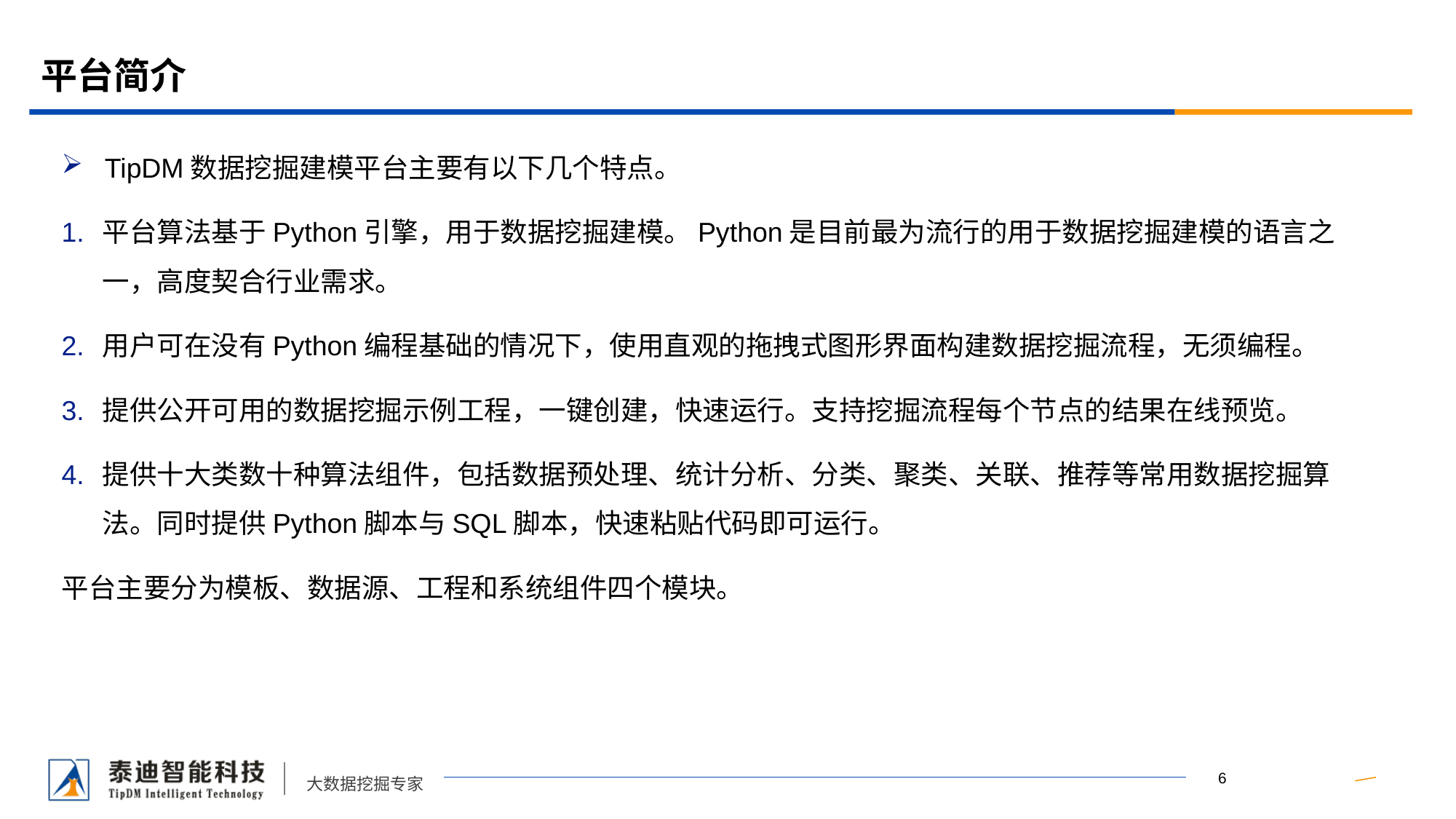

# 平台简介
TipDM数据挖掘建模平台主要有以下几个特点。
平台算法基于Python引擎，用于数据挖掘建模。Python是目前最为流行的用于数据挖掘建模的语言之一，高度契合行业需求。
用户可在没有Python编程基础的情况下，使用直观的拖拽式图形界面构建数据挖掘流程，无须编程。
提供公开可用的数据挖掘示例工程，一键创建，快速运行。支持挖掘流程每个节点的结果在线预览。
提供十大类数十种算法组件，包括数据预处理、统计分析、分类、聚类、关联、推荐等常用数据挖掘算法。同时提供Python脚本与SQL脚本，快速粘贴代码即可运行。
平台主要分为模板、数据源、工程和系统组件四个模块。